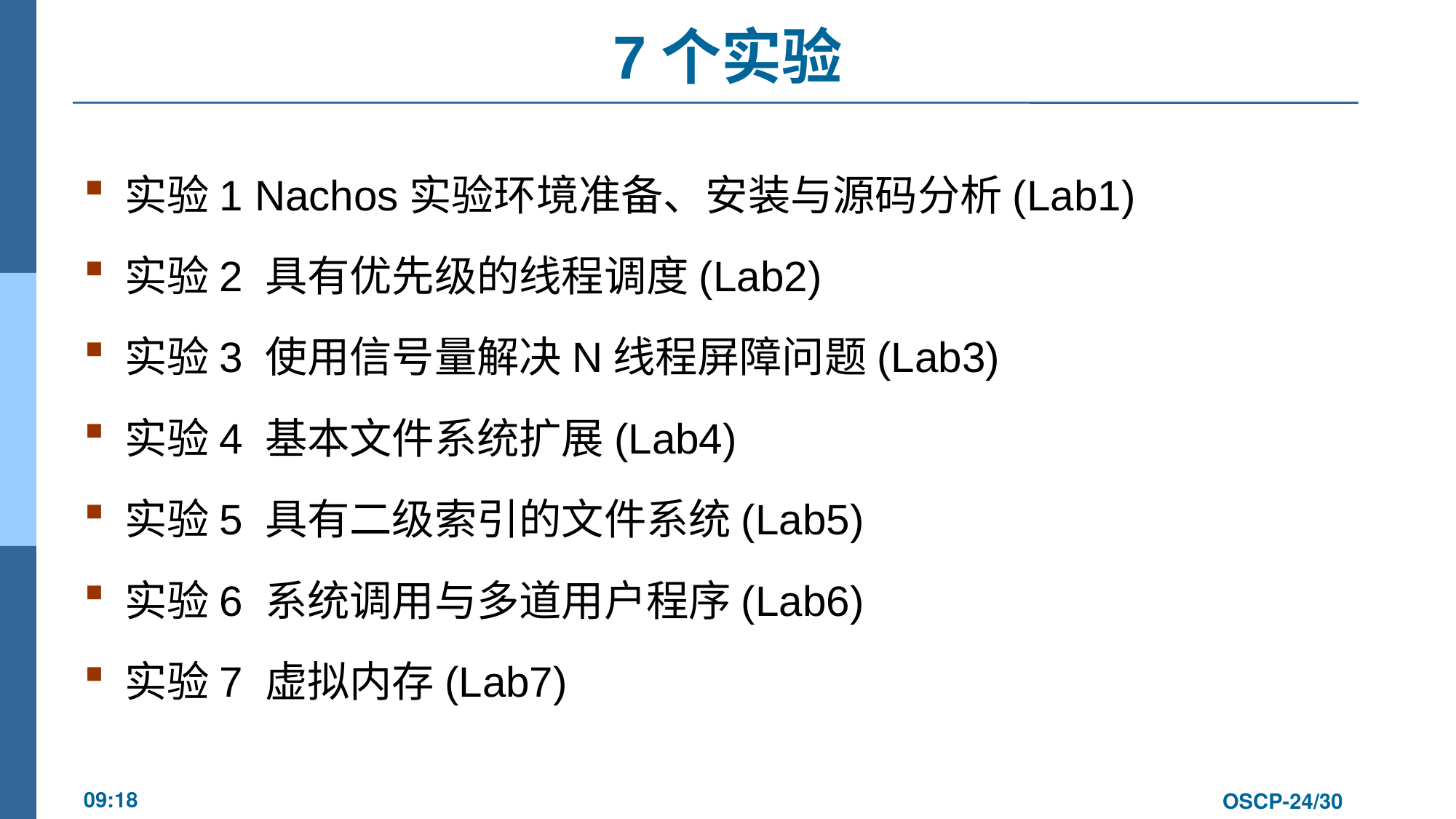

# 7个实验
实验1 Nachos实验环境准备、安装与源码分析(Lab1)
实验2 具有优先级的线程调度(Lab2)
实验3 使用信号量解决N线程屏障问题(Lab3)
实验4 基本文件系统扩展(Lab4)
实验5 具有二级索引的文件系统(Lab5)
实验6 系统调用与多道用户程序(Lab6)
实验7 虚拟内存(Lab7)